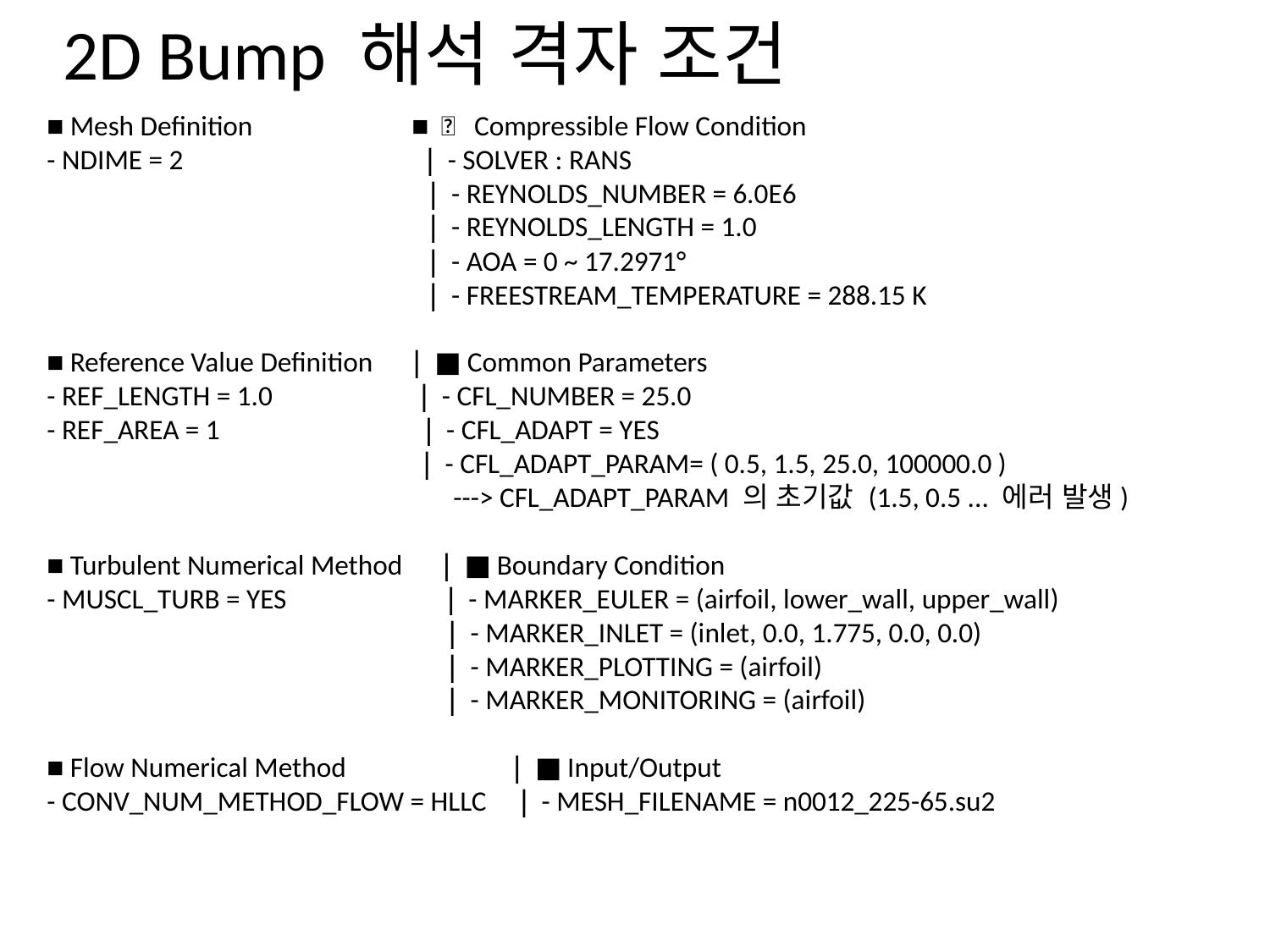

2D Bump 해석 격자 조건
■ Mesh Definition                         ❘ ■ Compressible Flow Condition
- NDIME = 2                                     ❘ - SOLVER : RANS
                                                           ❘ - REYNOLDS_NUMBER = 6.0E6
                                                           ❘ - REYNOLDS_LENGTH = 1.0
                                                           ❘ - AOA = 0 ~ 17.2971°
                                                           ❘ - FREESTREAM_TEMPERATURE = 288.15 K

■ Reference Value Definition     ❘ ■ Common Parameters
- REF_LENGTH = 1.0                      ❘ - CFL_NUMBER = 25.0
- REF_AREA = 1                               ❘ - CFL_ADAPT = YES
                                                          ❘ - CFL_ADAPT_PARAM= ( 0.5, 1.5, 25.0, 100000.0 )
                                                                ---> CFL_ADAPT_PARAM 의 초기값 (1.5, 0.5 ... 에러 발생)

■ Turbulent Numerical Method     ❘ ■ Boundary Condition
- MUSCL_TURB = YES                        ❘ - MARKER_EULER = (airfoil, lower_wall, upper_wall)
                                                              ❘ - MARKER_INLET = (inlet, 0.0, 1.775, 0.0, 0.0)
                                                              ❘ - MARKER_PLOTTING = (airfoil)
                                                              ❘ - MARKER_MONITORING = (airfoil)

■ Flow Numerical Method                         ❘ ■ Input/Output
- CONV_NUM_METHOD_FLOW = HLLC    ❘ - MESH_FILENAME = n0012_225-65.su2